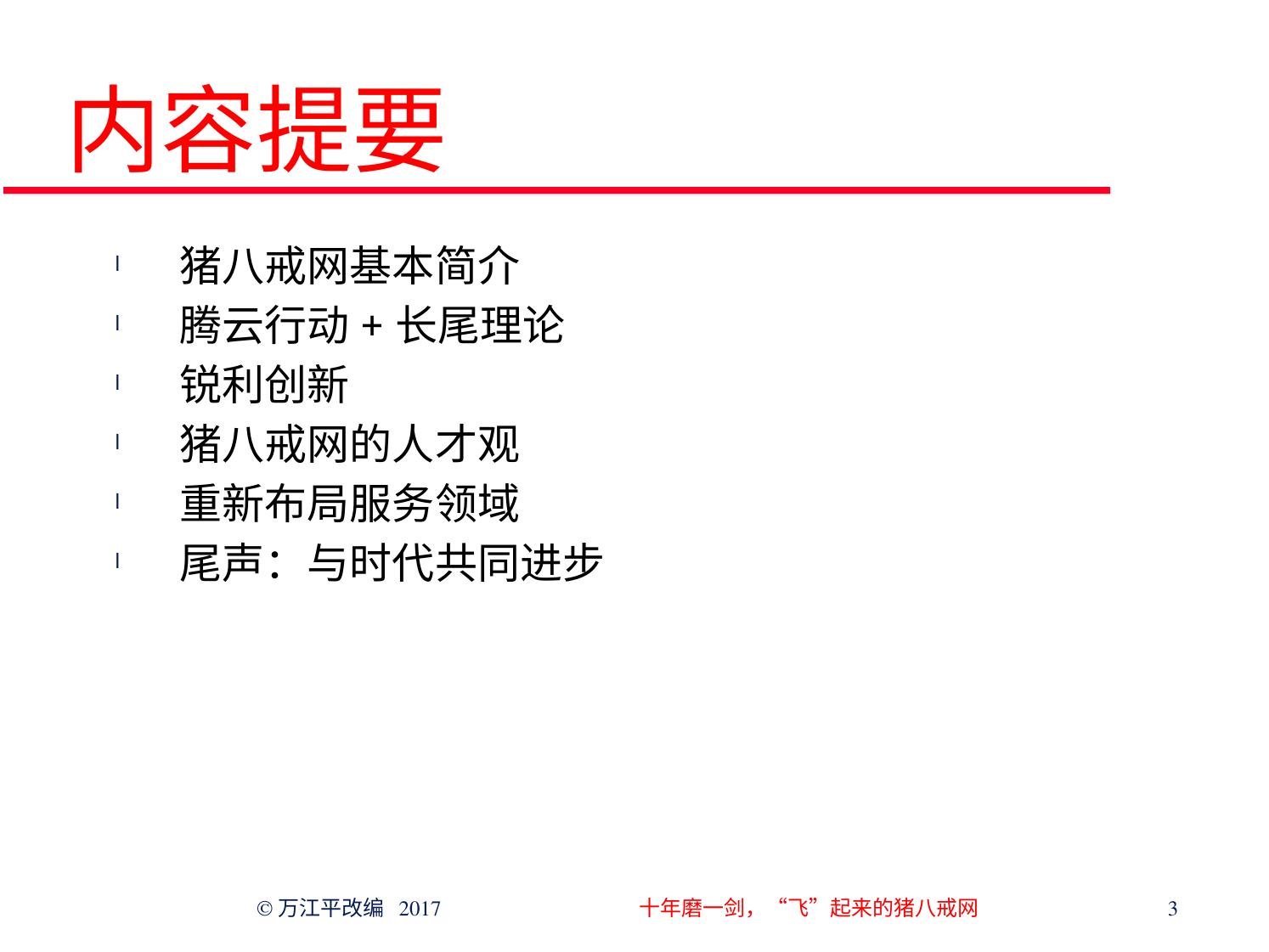

# 内容提要
猪八戒网基本简介
腾云行动+长尾理论
锐利创新
猪八戒网的人才观
重新布局服务领域
尾声：与时代共同进步